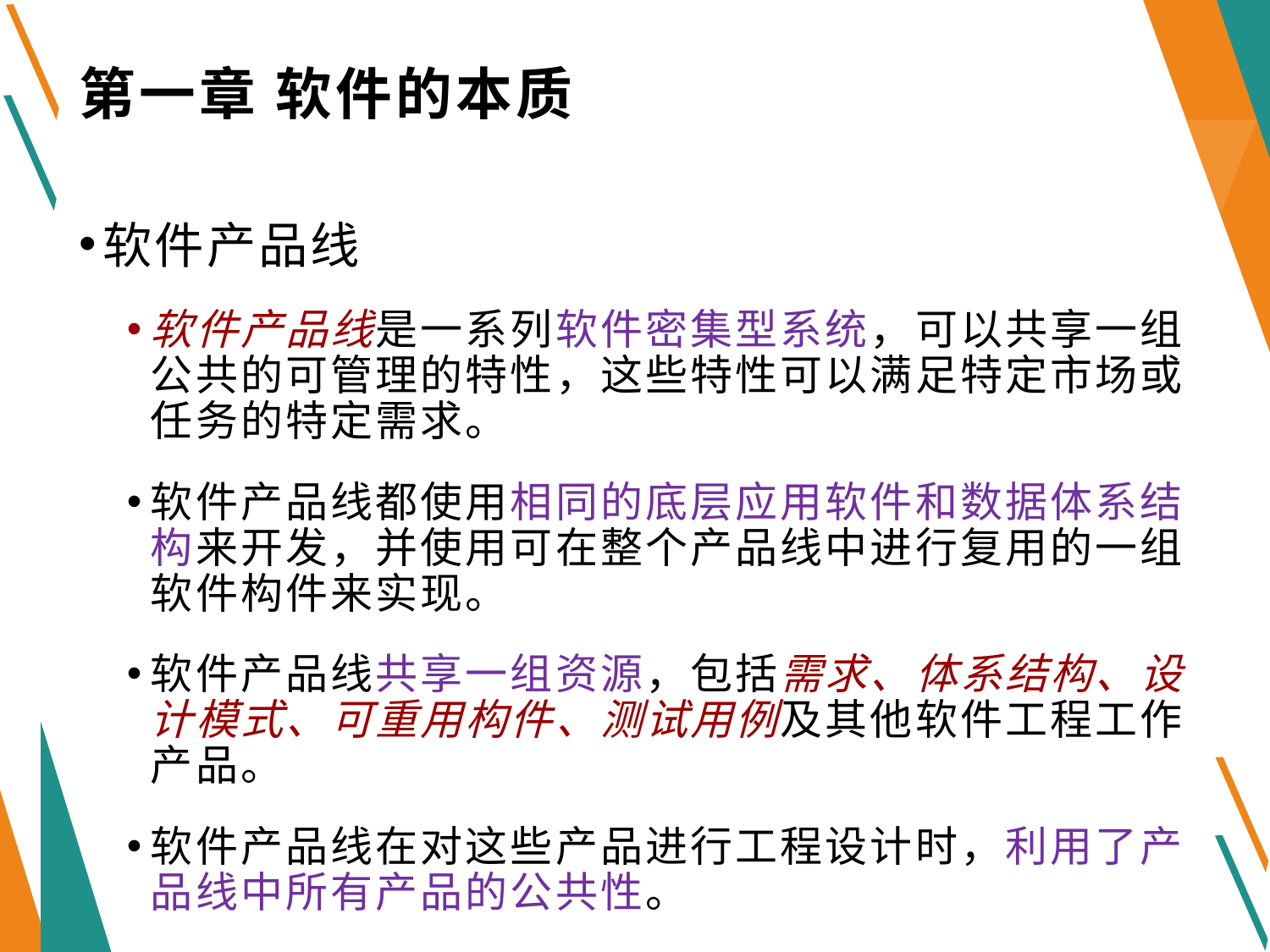

# 第一章 软件的本质
软件产品线
软件产品线是一系列软件密集型系统，可以共享一组公共的可管理的特性，这些特性可以满足特定市场或任务的特定需求。
软件产品线都使用相同的底层应用软件和数据体系结构来开发，并使用可在整个产品线中进行复用的一组软件构件来实现。
软件产品线共享一组资源，包括需求、体系结构、设计模式、可重用构件、测试用例及其他软件工程工作产品。
软件产品线在对这些产品进行工程设计时，利用了产品线中所有产品的公共性。